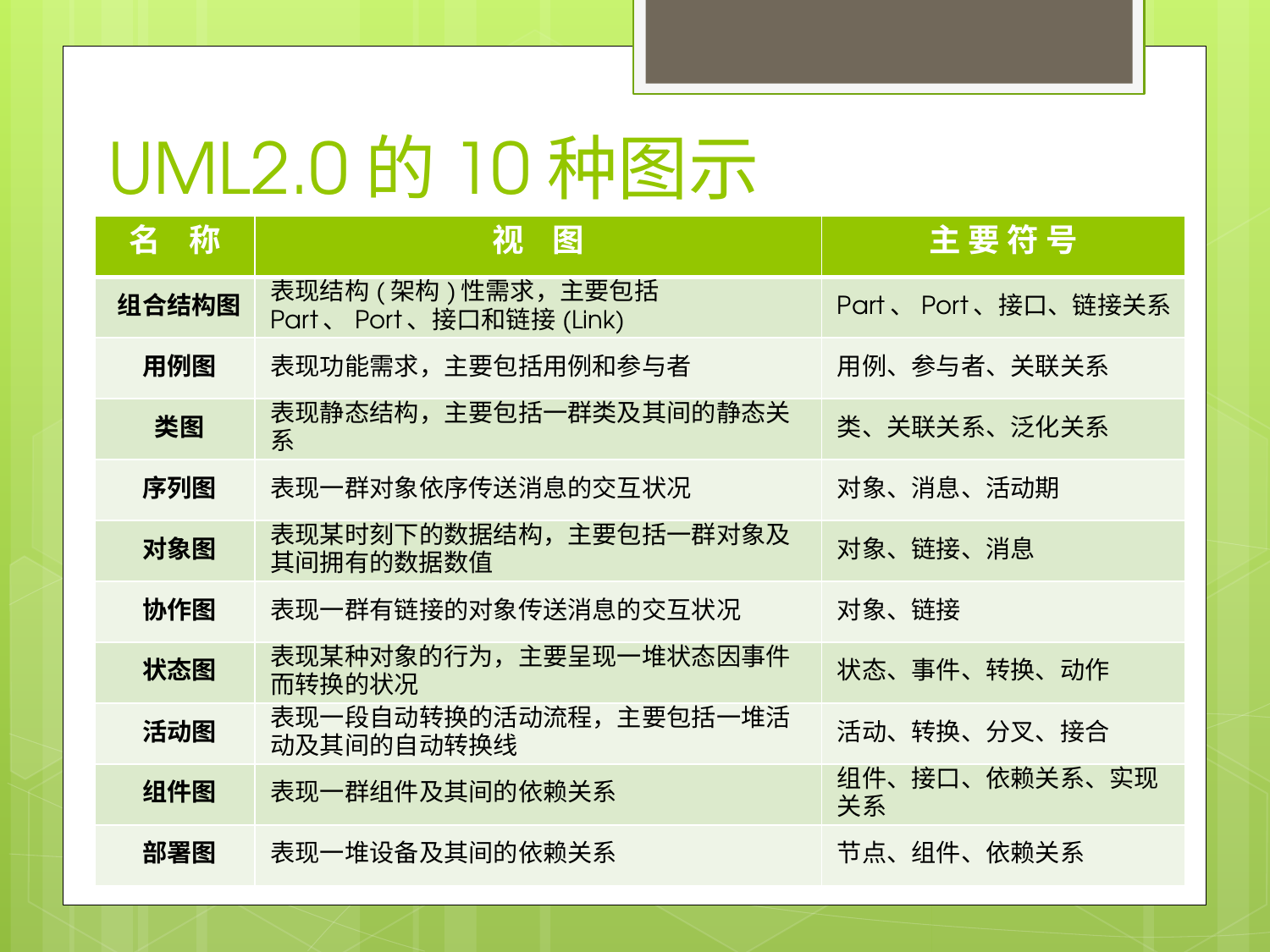

# UML2.0的10种图示
| 名 称 | 视 图 | 主 要 符 号 |
| --- | --- | --- |
| 组合结构图 | 表现结构(架构)性需求，主要包括Part、Port、接口和链接(Link) | Part、Port、接口、链接关系 |
| 用例图 | 表现功能需求，主要包括用例和参与者 | 用例、参与者、关联关系 |
| 类图 | 表现静态结构，主要包括一群类及其间的静态关系 | 类、关联关系、泛化关系 |
| 序列图 | 表现一群对象依序传送消息的交互状况 | 对象、消息、活动期 |
| 对象图 | 表现某时刻下的数据结构，主要包括一群对象及其间拥有的数据数值 | 对象、链接、消息 |
| 协作图 | 表现一群有链接的对象传送消息的交互状况 | 对象、链接 |
| 状态图 | 表现某种对象的行为，主要呈现一堆状态因事件而转换的状况 | 状态、事件、转换、动作 |
| 活动图 | 表现一段自动转换的活动流程，主要包括一堆活动及其间的自动转换线 | 活动、转换、分叉、接合 |
| 组件图 | 表现一群组件及其间的依赖关系 | 组件、接口、依赖关系、实现关系 |
| 部署图 | 表现一堆设备及其间的依赖关系 | 节点、组件、依赖关系 |